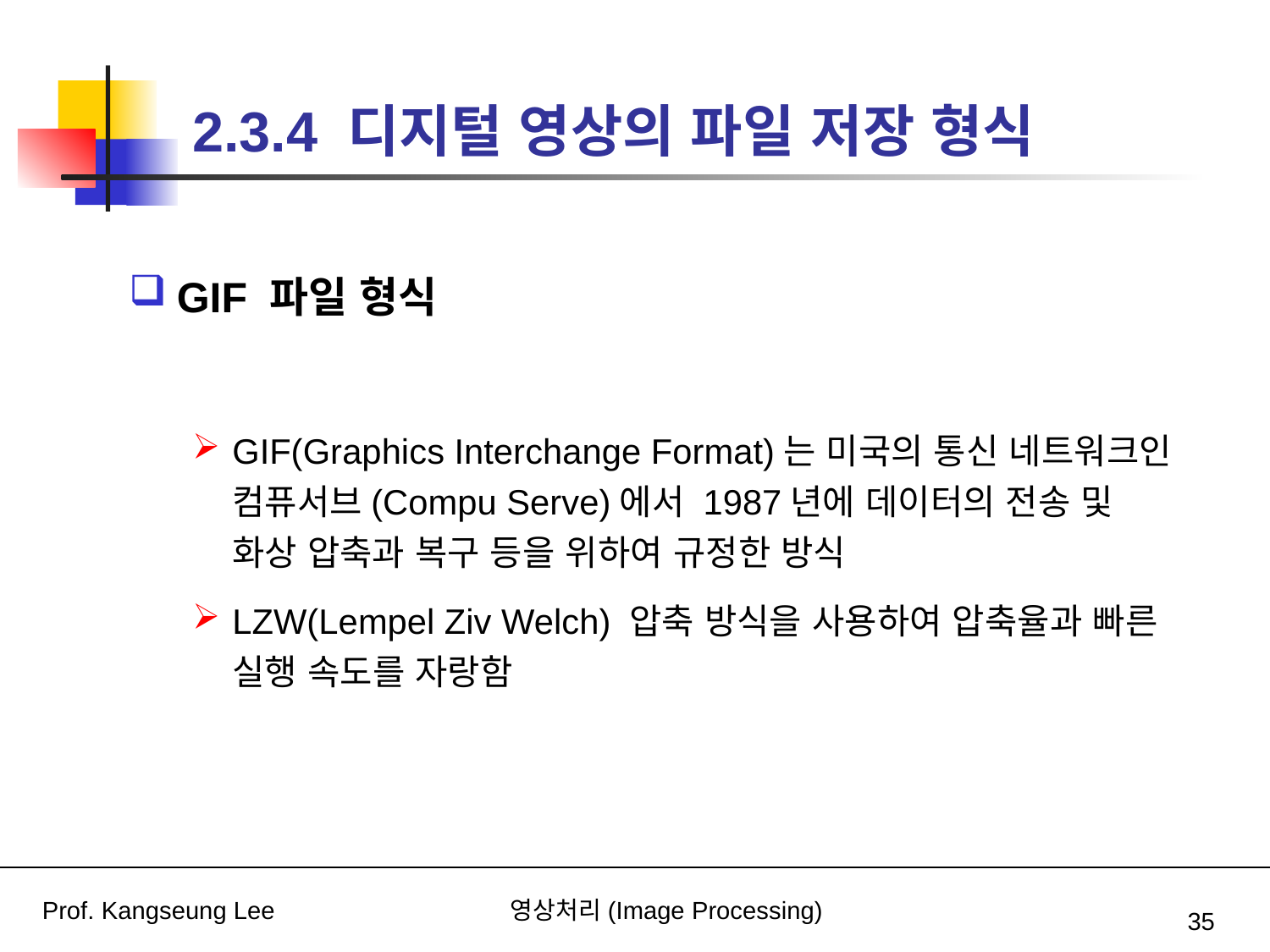

# 2.3.4 디지털 영상의 파일 저장 형식
GIF 파일 형식

GIF(Graphics Interchange Format)는 미국의 통신 네트워크인 컴퓨서브(Compu Serve)에서 1987년에 데이터의 전송 및 화상 압축과 복구 등을 위하여 규정한 방식
LZW(Lempel Ziv Welch) 압축 방식을 사용하여 압축율과 빠른 실행 속도를 자랑함
35

Prof. Kangseung Lee